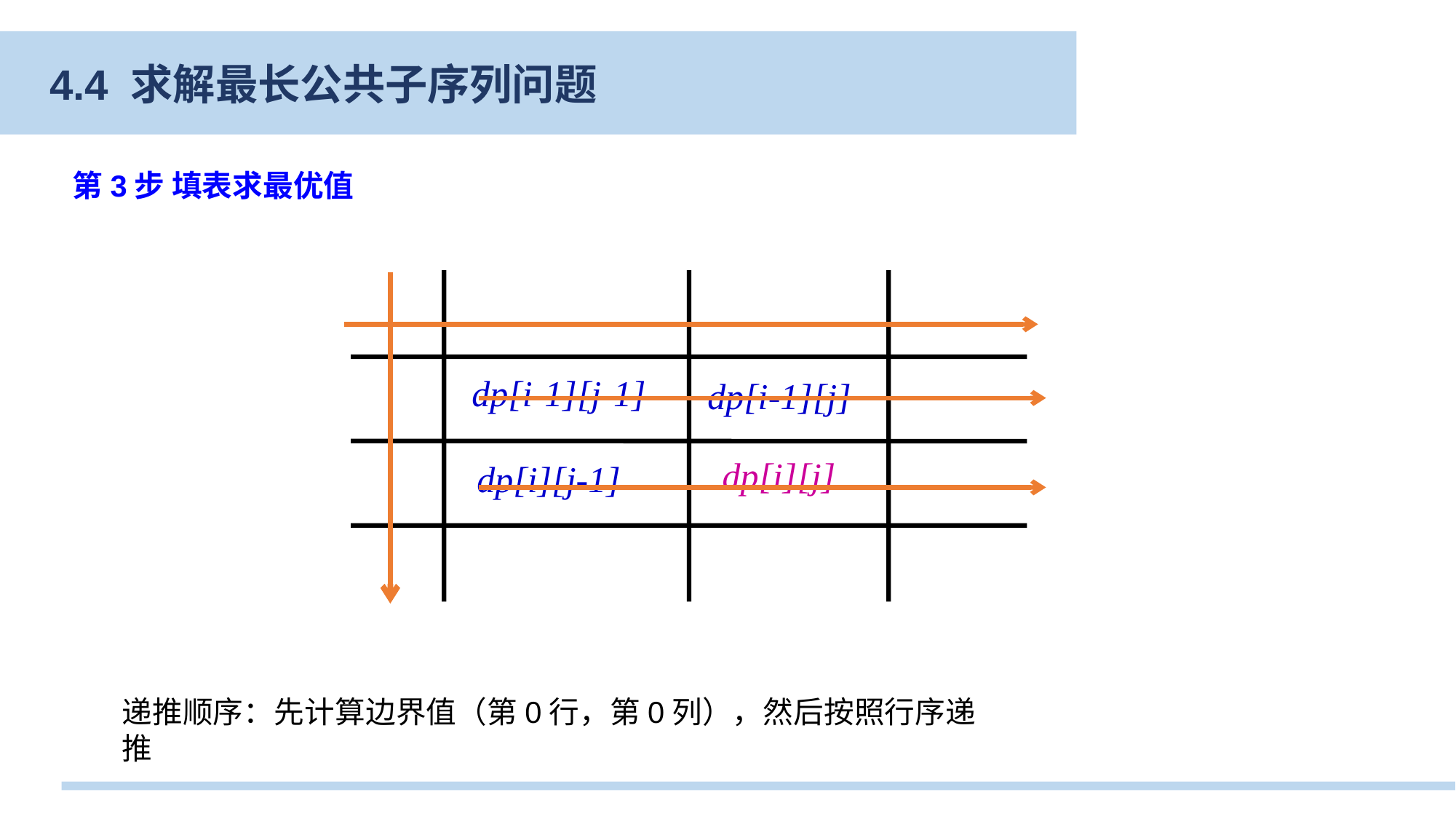

4.4 求解最长公共子序列问题
第3步 填表求最优值

 dp[i-1][j]

 dp[i][j]
dp[i][j-1]

dp[i-1][j-1]
递推顺序：先计算边界值（第0行，第0列），然后按照行序递推